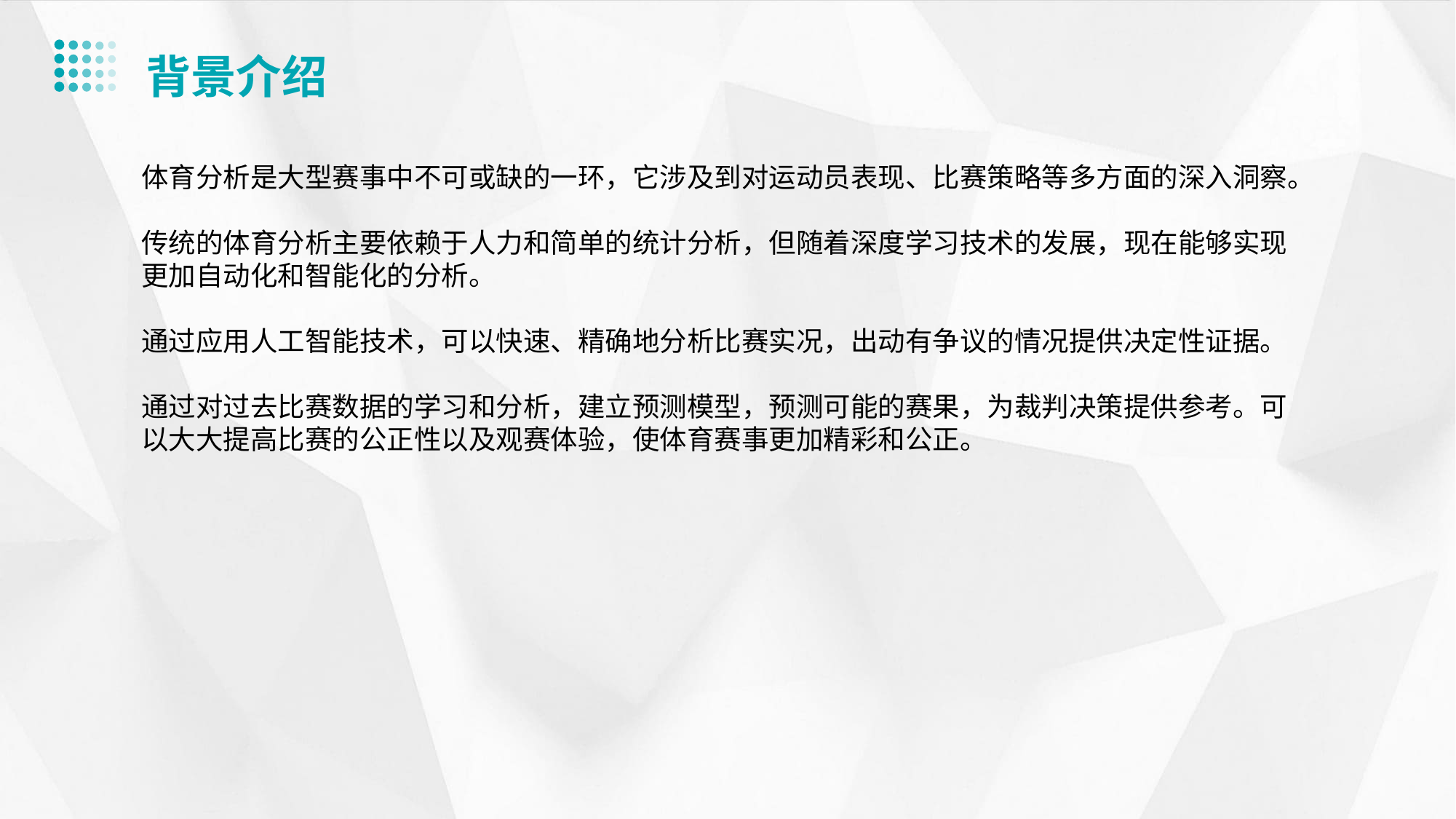

背景介绍

体育分析是大型赛事中不可或缺的一环，它涉及到对运动员表现、比赛策略等多方面的深入洞察。

传统的体育分析主要依赖于人力和简单的统计分析，但随着深度学习技术的发展，现在能够实现更加自动化和智能化的分析。

通过应用人工智能技术，可以快速、精确地分析比赛实况，出动有争议的情况提供决定性证据。

通过对过去比赛数据的学习和分析，建立预测模型，预测可能的赛果，为裁判决策提供参考。可以大大提高比赛的公正性以及观赛体验，使体育赛事更加精彩和公正。